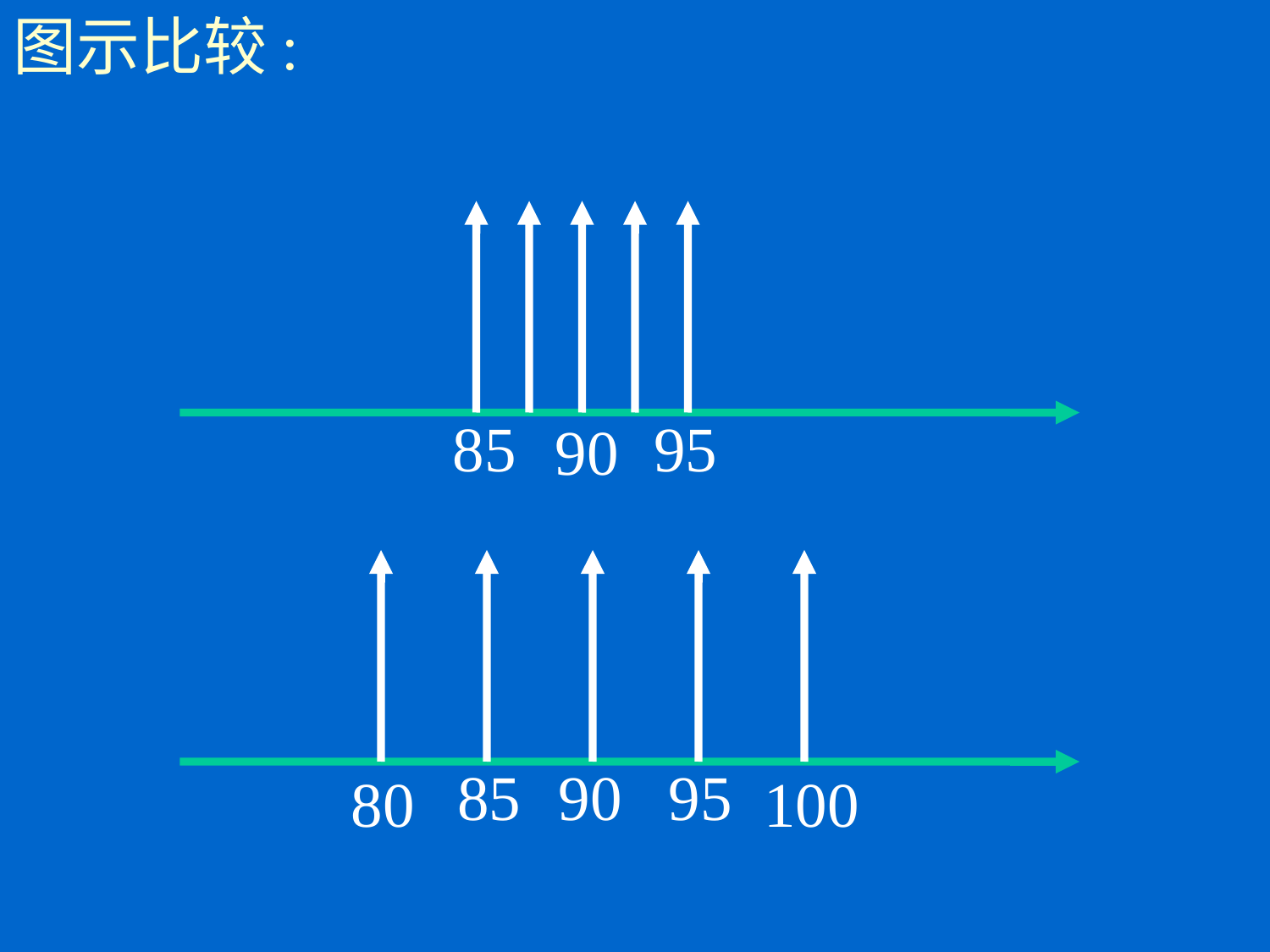

# 图示比较:

85
95
90

85
90
95
80
100